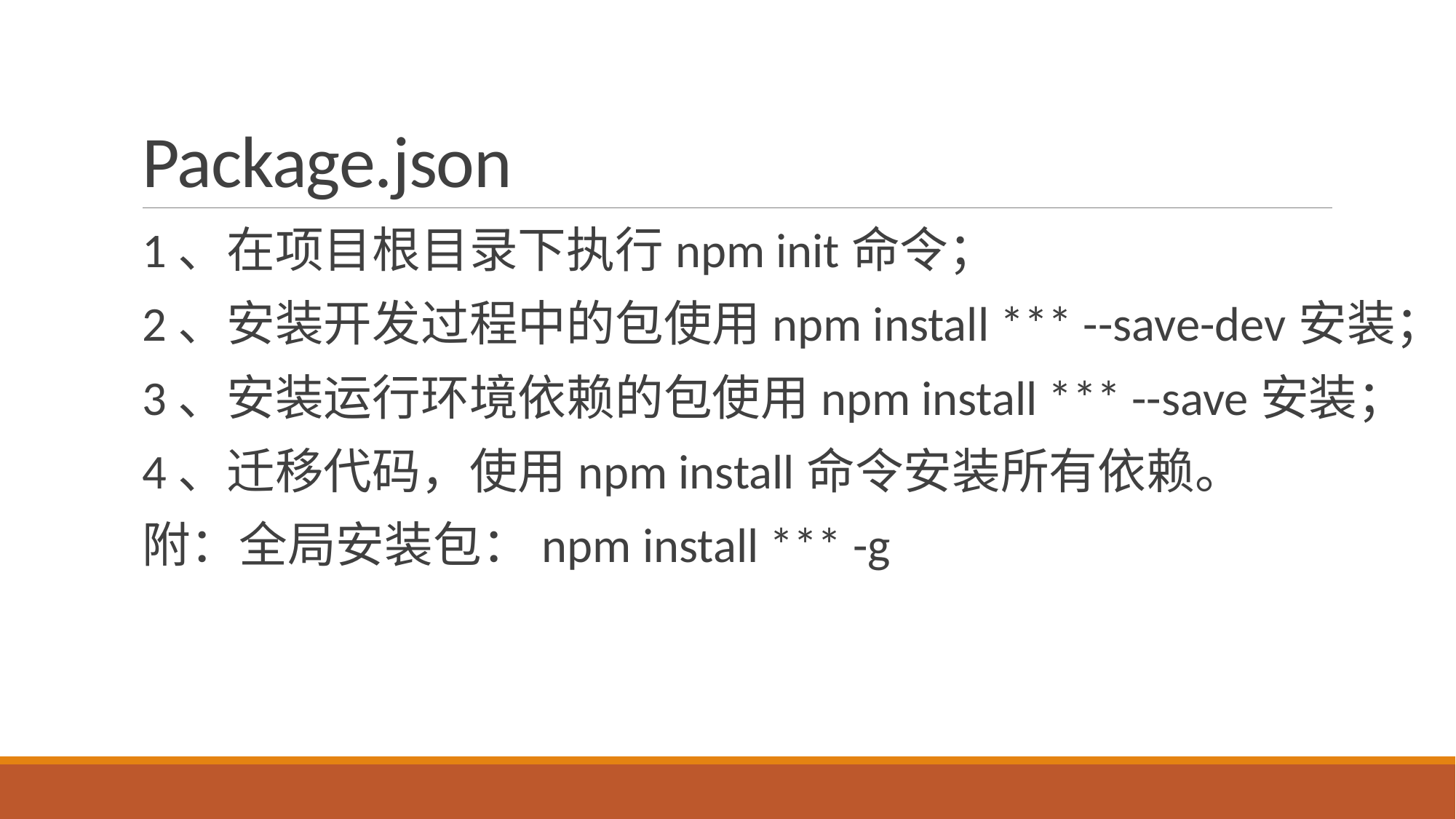

# Package.json
1、在项目根目录下执行npm init命令；
2、安装开发过程中的包使用npm install *** --save-dev安装；
3、安装运行环境依赖的包使用npm install *** --save安装；
4、迁移代码，使用npm install命令安装所有依赖。
附：全局安装包：npm install *** -g